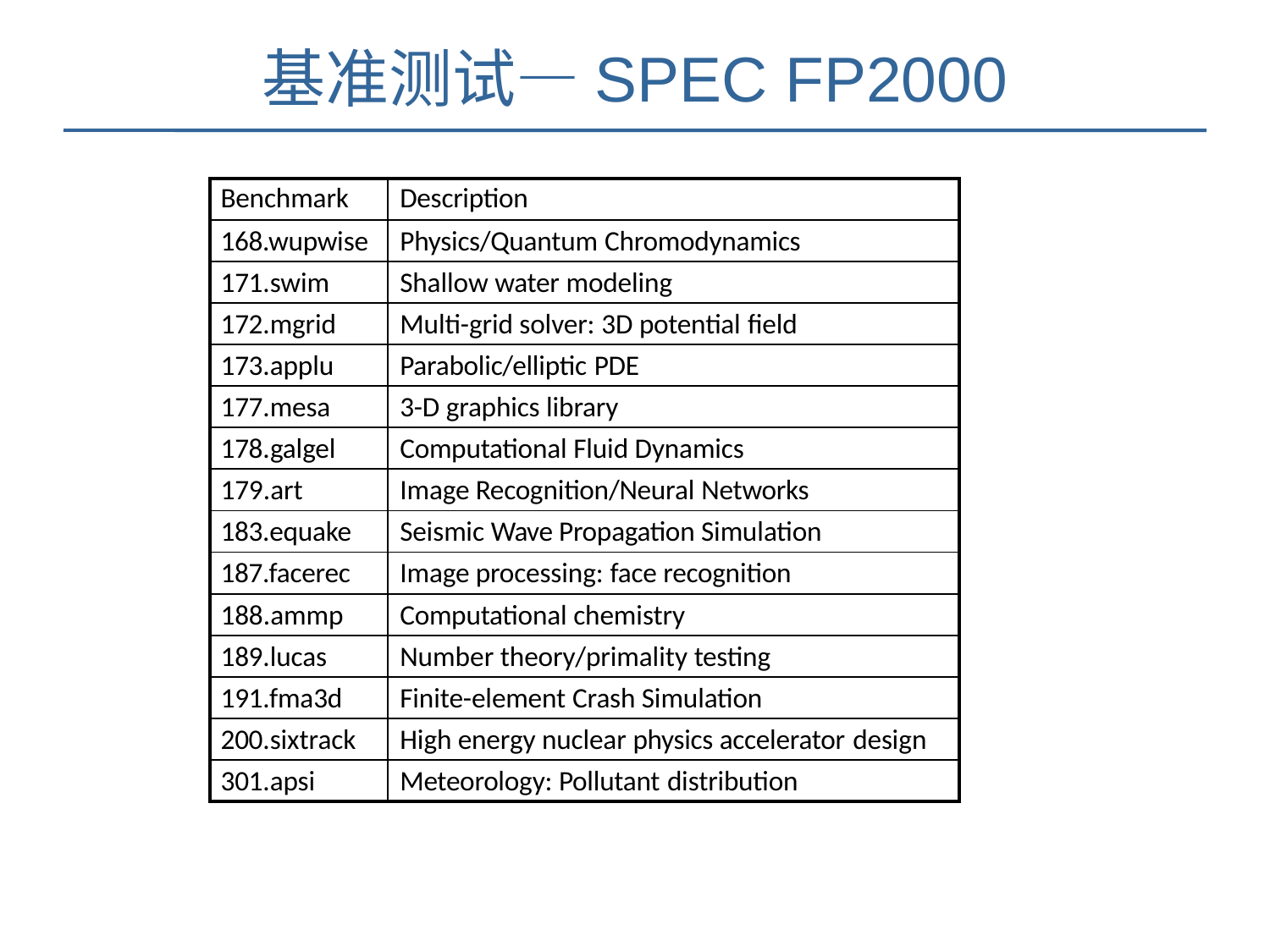

# 基准测试—SPEC FP2000
| Benchmark | Description |
| --- | --- |
| 168.wupwise | Physics/Quantum Chromodynamics |
| 171.swim | Shallow water modeling |
| 172.mgrid | Multi-grid solver: 3D potential field |
| 173.applu | Parabolic/elliptic PDE |
| 177.mesa | 3-D graphics library |
| 178.galgel | Computational Fluid Dynamics |
| 179.art | Image Recognition/Neural Networks |
| 183.equake | Seismic Wave Propagation Simulation |
| 187.facerec | Image processing: face recognition |
| 188.ammp | Computational chemistry |
| 189.lucas | Number theory/primality testing |
| 191.fma3d | Finite-element Crash Simulation |
| 200.sixtrack | High energy nuclear physics accelerator design |
| 301.apsi | Meteorology: Pollutant distribution |